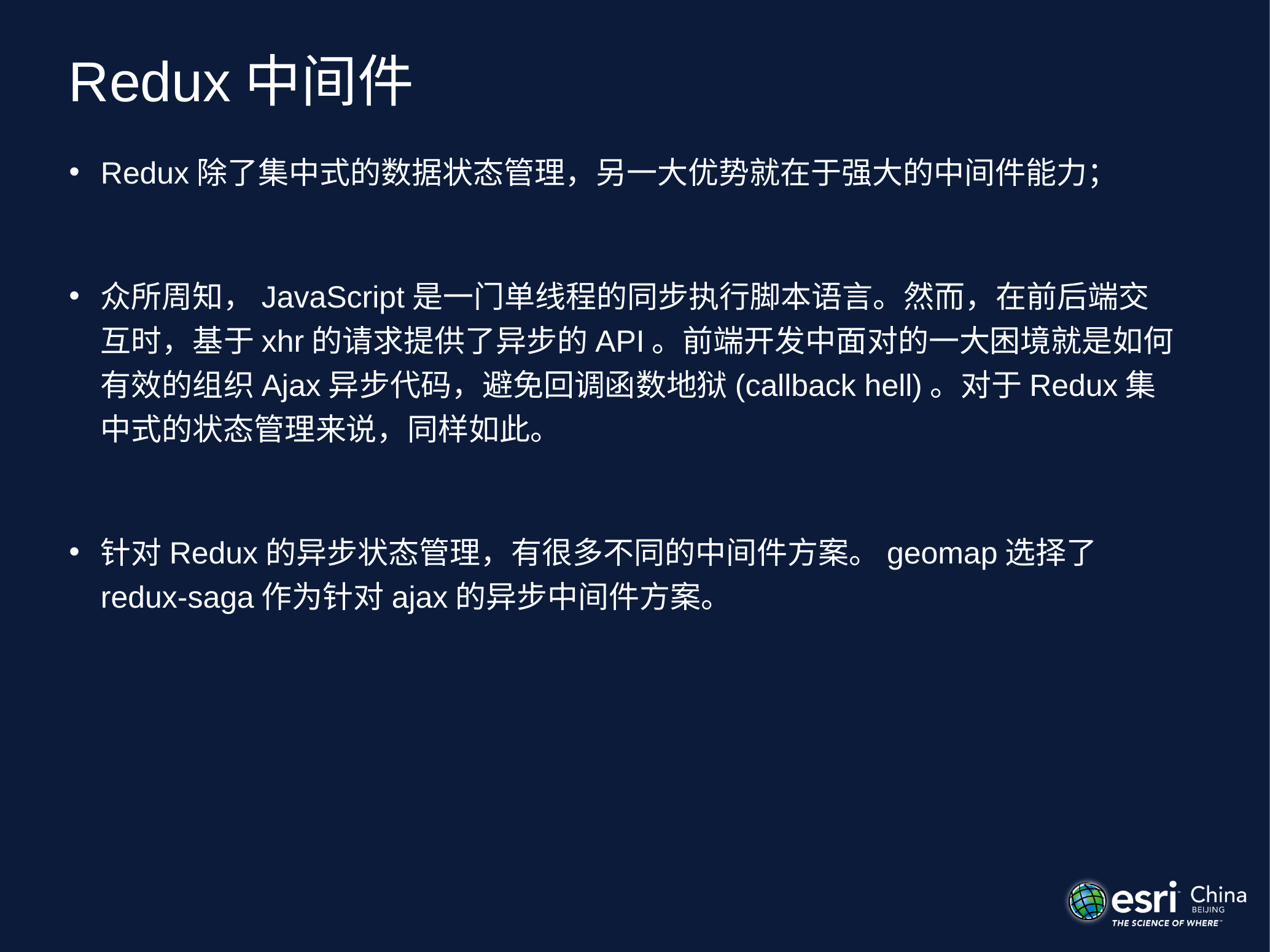

# Redux中间件
Redux除了集中式的数据状态管理，另一大优势就在于强大的中间件能力；

众所周知，JavaScript是一门单线程的同步执行脚本语言。然而，在前后端交互时，基于xhr的请求提供了异步的API。前端开发中面对的一大困境就是如何有效的组织Ajax异步代码，避免回调函数地狱(callback hell)。对于Redux集中式的状态管理来说，同样如此。

针对Redux的异步状态管理，有很多不同的中间件方案。geomap选择了redux-saga作为针对ajax的异步中间件方案。